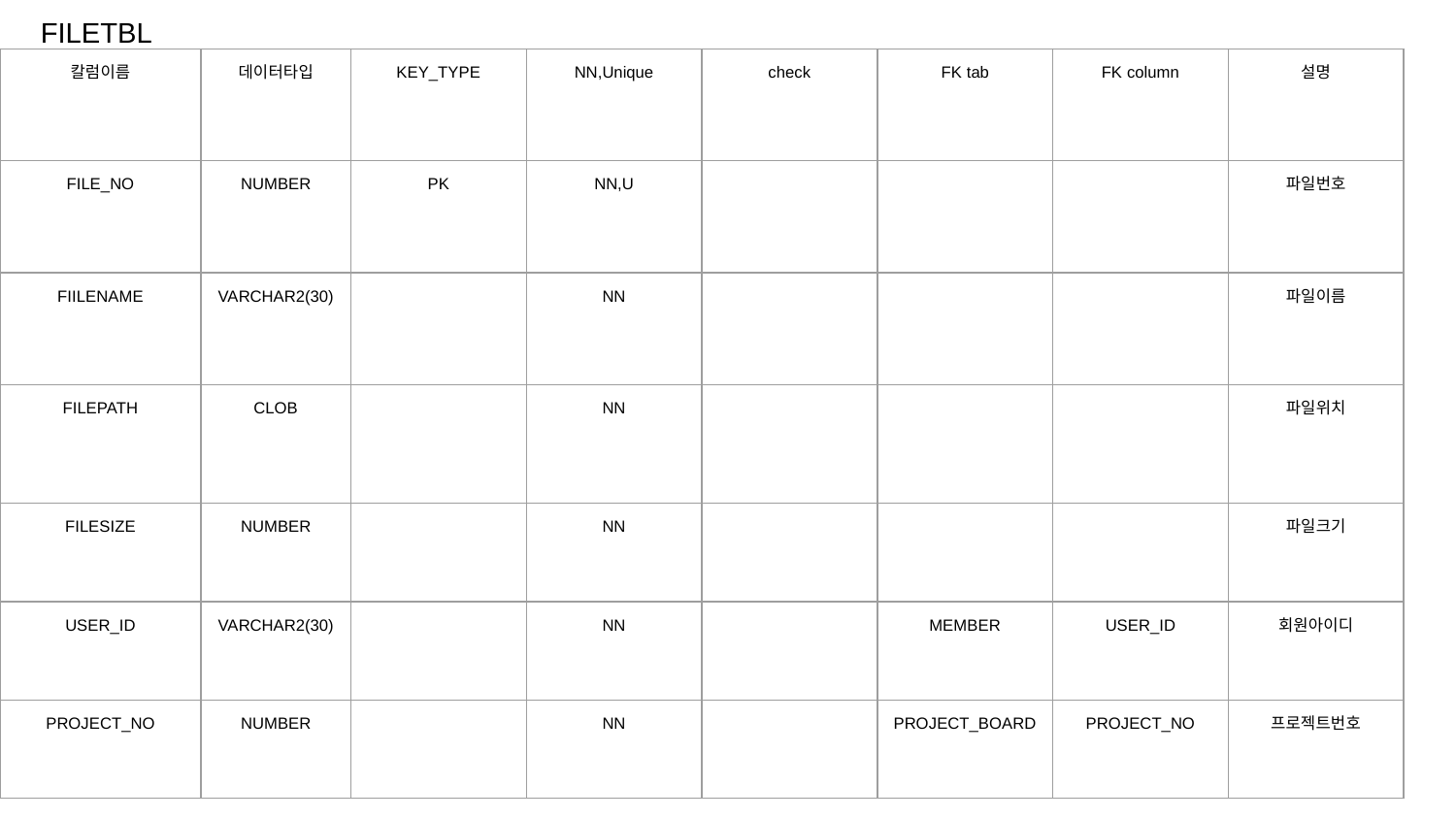

FILETBL
| 칼럼이름 | 데이터타입 | KEY\_TYPE | NN,Unique | check | FK tab | FK column | 설명 |
| --- | --- | --- | --- | --- | --- | --- | --- |
| FILE\_NO | NUMBER | PK | NN,U |  |  |  | 파일번호 |
| FIILENAME | VARCHAR2(30) |  | NN |  |  |  | 파일이름 |
| FILEPATH | CLOB |  | NN |  |  |  | 파일위치 |
| FILESIZE | NUMBER |  | NN |  |  |  | 파일크기 |
| USER\_ID | VARCHAR2(30) |  | NN |  | MEMBER | USER\_ID | 회원아이디 |
| PROJECT\_NO | NUMBER |  | NN |  | PROJECT\_BOARD | PROJECT\_NO | 프로젝트번호 |